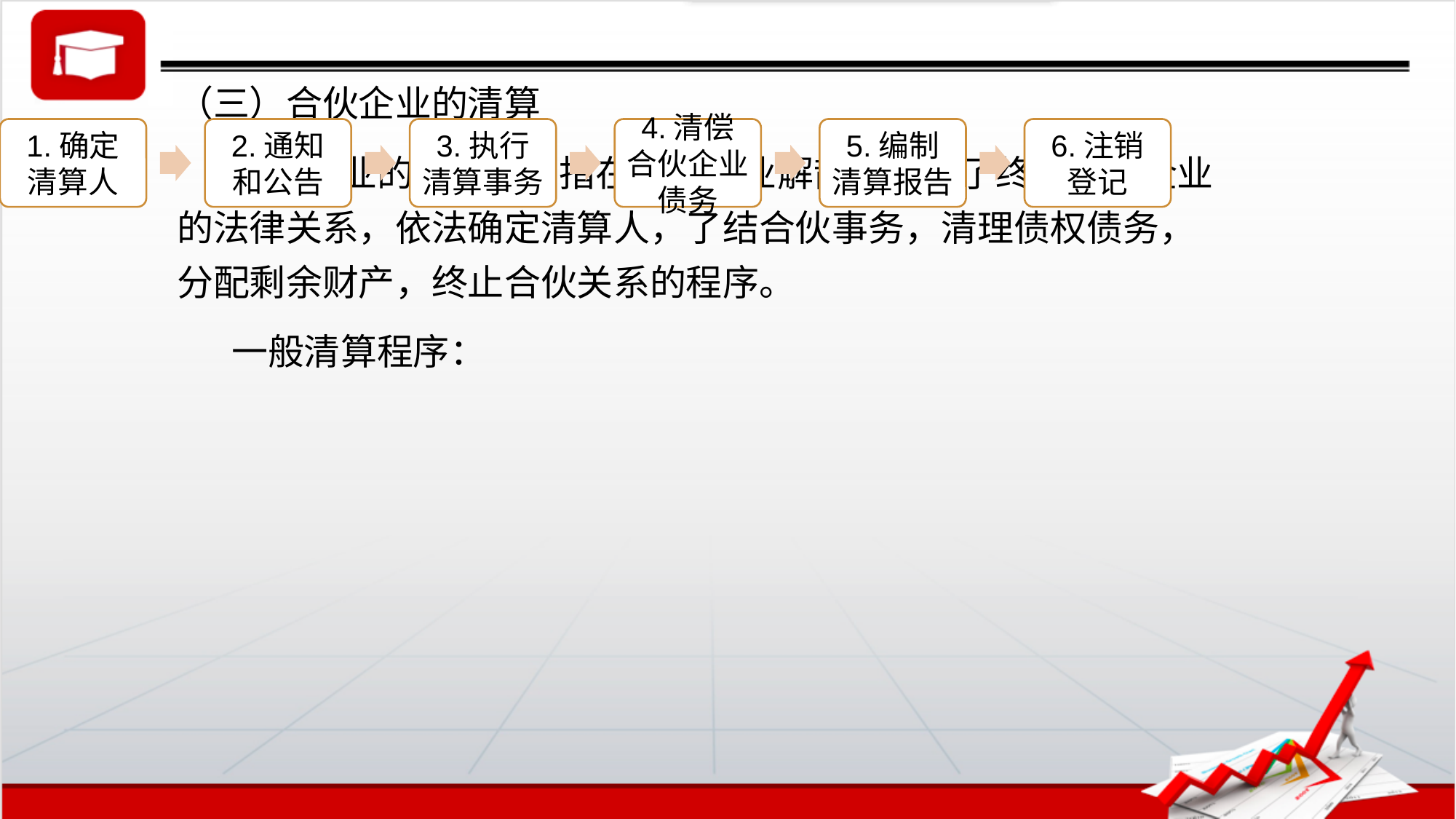

（三）合伙企业的清算
合伙企业的清算，是指在合伙企业解散后，为了终止合伙企业的法律关系，依法确定清算人，了结合伙事务，清理债权债务，分配剩余财产，终止合伙关系的程序。
一般清算程序：
1.确定清算人

2.通知和公告

3.执行清算事务

4.清偿合伙企业债务

5.编制清算报告

6.注销登记